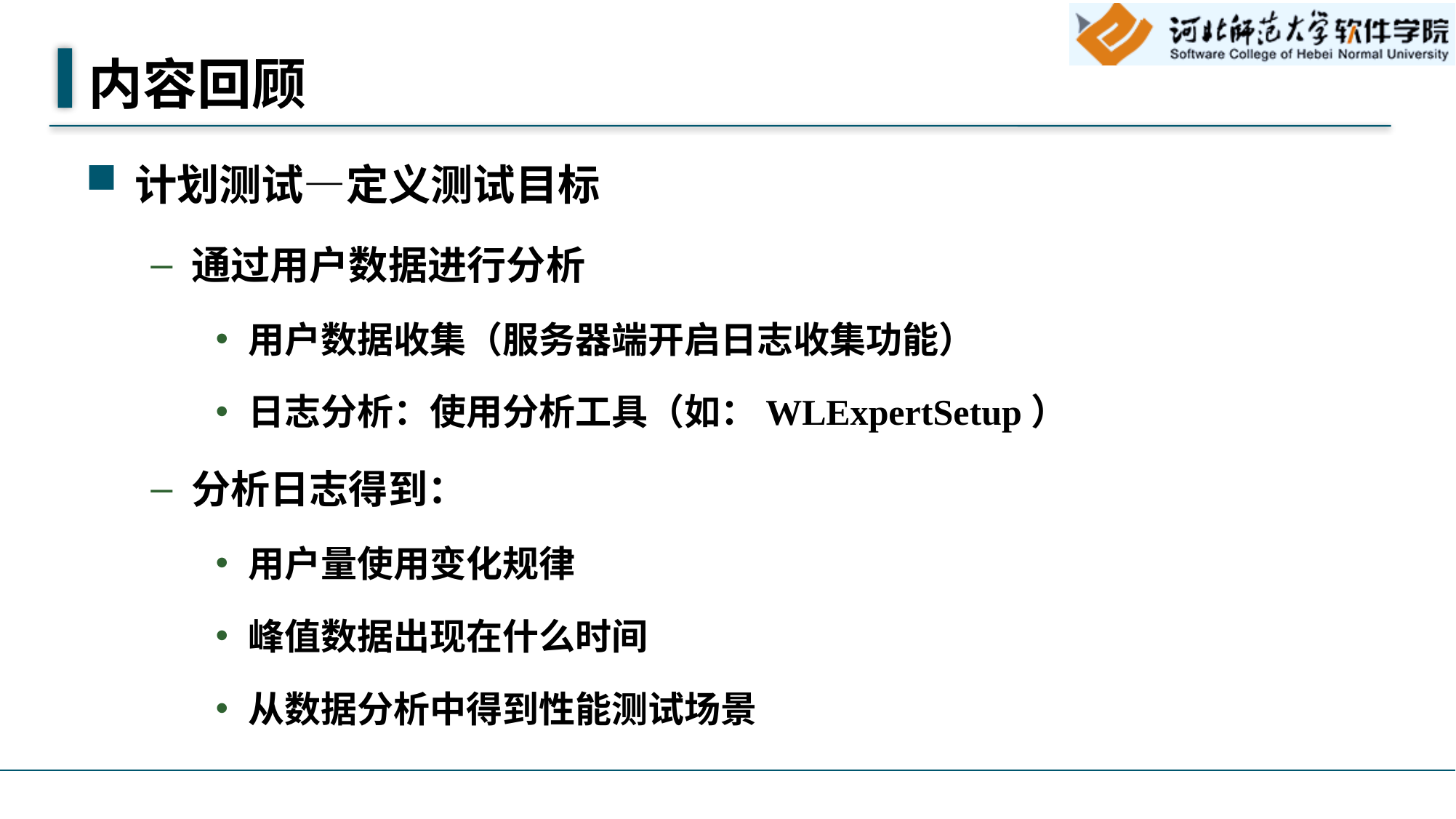

# 内容回顾
计划测试—定义测试目标
通过用户数据进行分析
用户数据收集（服务器端开启日志收集功能）
日志分析：使用分析工具（如：WLExpertSetup）
分析日志得到：
用户量使用变化规律
峰值数据出现在什么时间
从数据分析中得到性能测试场景